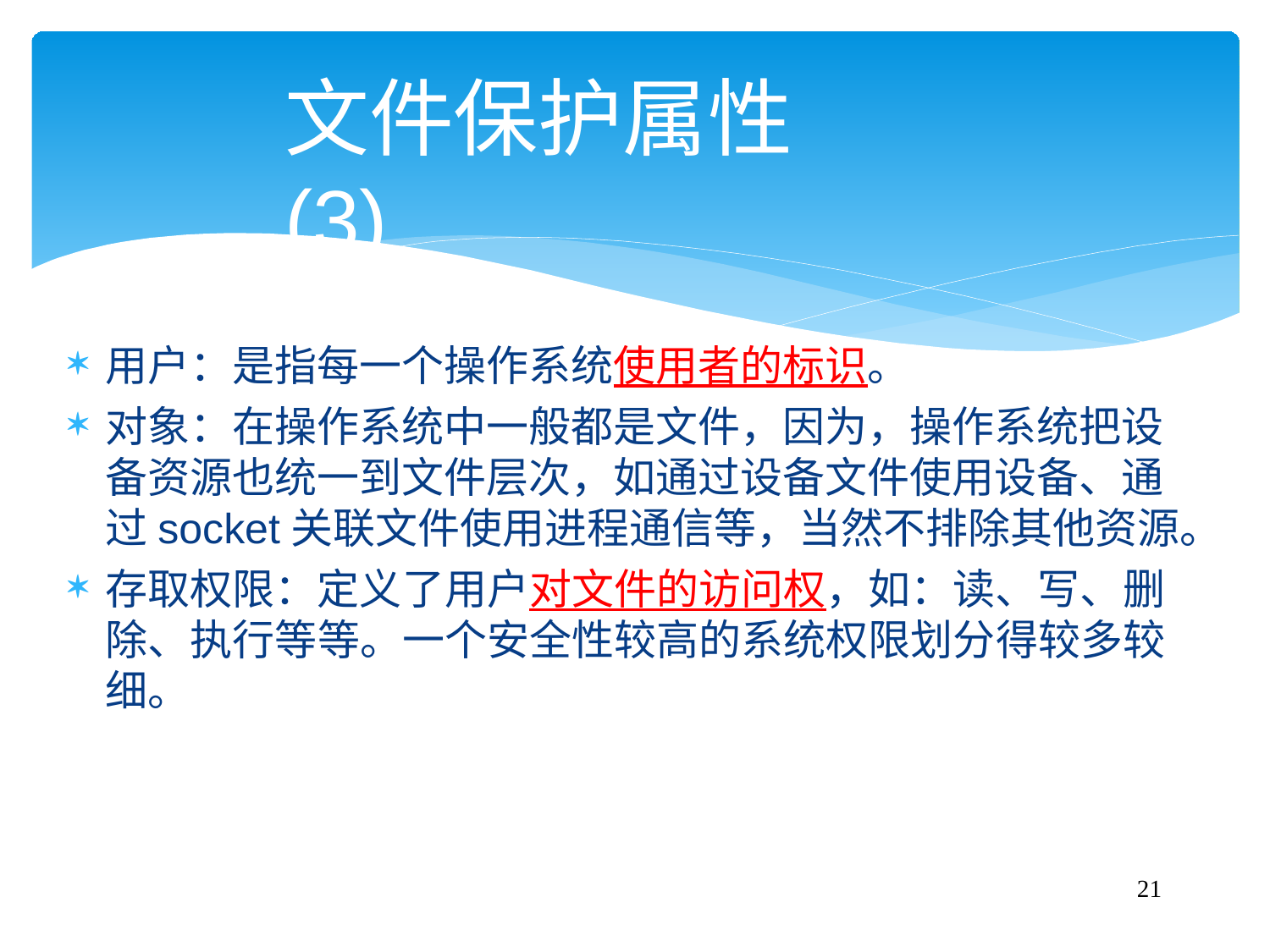

# 文件保护属性(3)
用户：是指每一个操作系统使用者的标识。
对象：在操作系统中一般都是文件，因为，操作系统把设 备资源也统一到文件层次，如通过设备文件使用设备、通 过socket关联文件使用进程通信等，当然不排除其他资源。
存取权限：定义了用户对文件的访问权，如：读、写、删 除、执行等等。一个安全性较高的系统权限划分得较多较 细。
21